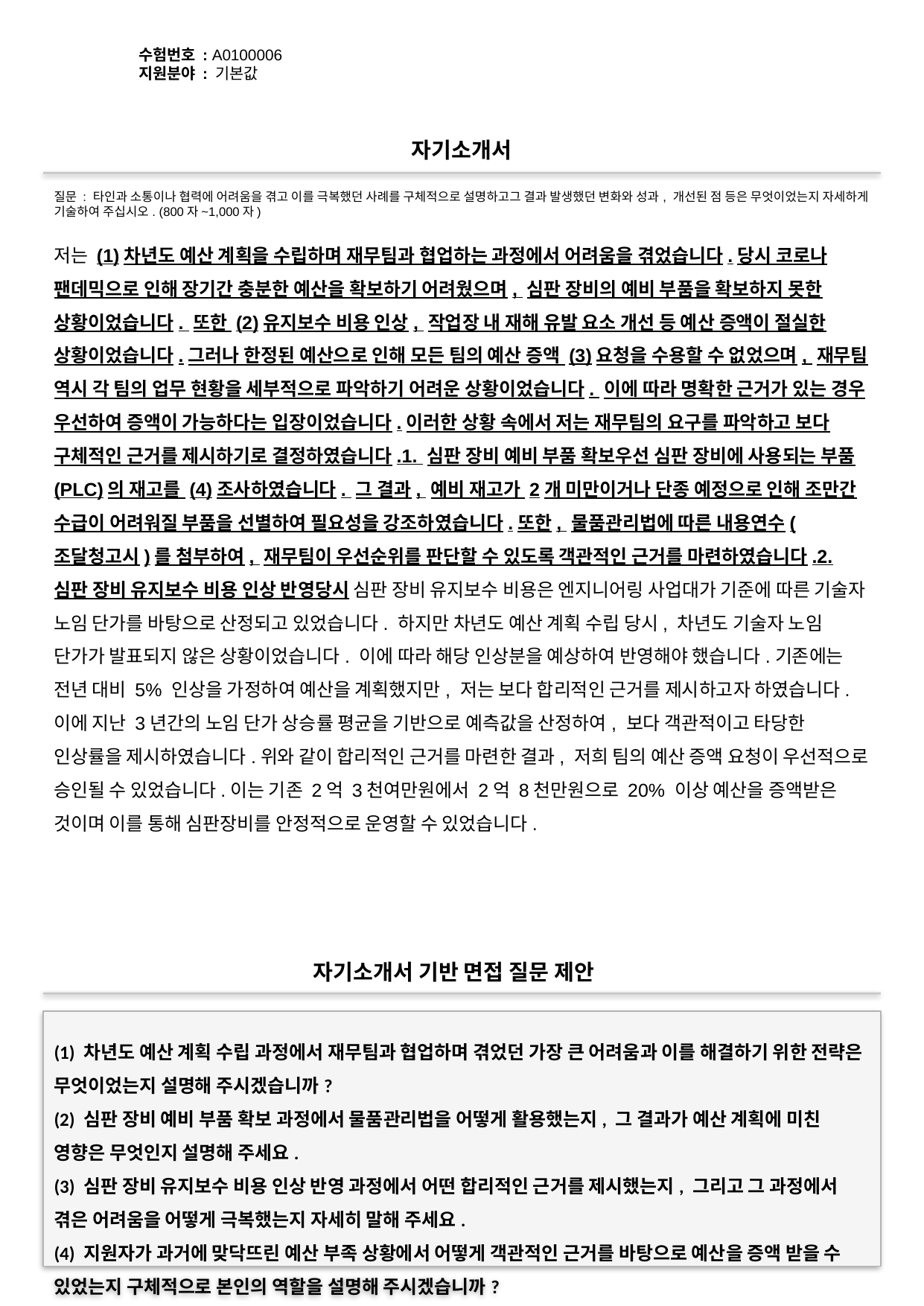

수험번호 : A0100006
지원분야 : 기본값
#

자기소개서

질문 : 타인과 소통이나 협력에 어려움을 겪고 이를 극복했던 사례를 구체적으로 설명하고그 결과 발생했던 변화와 성과, 개선된 점 등은 무엇이었는지 자세하게 기술하여 주십시오. (800자~1,000자)

저는 (1)차년도 예산 계획을 수립하며 재무팀과 협업하는 과정에서 어려움을 겪었습니다.당시 코로나 팬데믹으로 인해 장기간 충분한 예산을 확보하기 어려웠으며, 심판 장비의 예비 부품을 확보하지 못한 상황이었습니다. 또한 (2)유지보수 비용 인상, 작업장 내 재해 유발 요소 개선 등 예산 증액이 절실한 상황이었습니다.그러나 한정된 예산으로 인해 모든 팀의 예산 증액 (3)요청을 수용할 수 없었으며, 재무팀 역시 각 팀의 업무 현황을 세부적으로 파악하기 어려운 상황이었습니다. 이에 따라 명확한 근거가 있는 경우 우선하여 증액이 가능하다는 입장이었습니다.이러한 상황 속에서 저는 재무팀의 요구를 파악하고 보다 구체적인 근거를 제시하기로 결정하였습니다.1. 심판 장비 예비 부품 확보우선 심판 장비에 사용되는 부품(PLC)의 재고를 (4)조사하였습니다. 그 결과, 예비 재고가 2개 미만이거나 단종 예정으로 인해 조만간 수급이 어려워질 부품을 선별하여 필요성을 강조하였습니다.또한, 물품관리법에 따른 내용연수(조달청고시)를 첨부하여, 재무팀이 우선순위를 판단할 수 있도록 객관적인 근거를 마련하였습니다.2. 심판 장비 유지보수 비용 인상 반영당시 심판 장비 유지보수 비용은 엔지니어링 사업대가 기준에 따른 기술자 노임 단가를 바탕으로 산정되고 있었습니다. 하지만 차년도 예산 계획 수립 당시, 차년도 기술자 노임 단가가 발표되지 않은 상황이었습니다. 이에 따라 해당 인상분을 예상하여 반영해야 했습니다.기존에는 전년 대비 5% 인상을 가정하여 예산을 계획했지만, 저는 보다 합리적인 근거를 제시하고자 하였습니다. 이에 지난 3년간의 노임 단가 상승률 평균을 기반으로 예측값을 산정하여, 보다 객관적이고 타당한 인상률을 제시하였습니다.위와 같이 합리적인 근거를 마련한 결과, 저희 팀의 예산 증액 요청이 우선적으로 승인될 수 있었습니다.이는 기존 2억 3천여만원에서 2억 8천만원으로 20% 이상 예산을 증액받은 것이며 이를 통해 심판장비를 안정적으로 운영할 수 있었습니다.

자기소개서 기반 면접 질문 제안

(1) 차년도 예산 계획 수립 과정에서 재무팀과 협업하며 겪었던 가장 큰 어려움과 이를 해결하기 위한 전략은 무엇이었는지 설명해 주시겠습니까?
(2) 심판 장비 예비 부품 확보 과정에서 물품관리법을 어떻게 활용했는지, 그 결과가 예산 계획에 미친 영향은 무엇인지 설명해 주세요.
(3) 심판 장비 유지보수 비용 인상 반영 과정에서 어떤 합리적인 근거를 제시했는지, 그리고 그 과정에서 겪은 어려움을 어떻게 극복했는지 자세히 말해 주세요.
(4) 지원자가 과거에 맞닥뜨린 예산 부족 상황에서 어떻게 객관적인 근거를 바탕으로 예산을 증액 받을 수 있었는지 구체적으로 본인의 역할을 설명해 주시겠습니까?